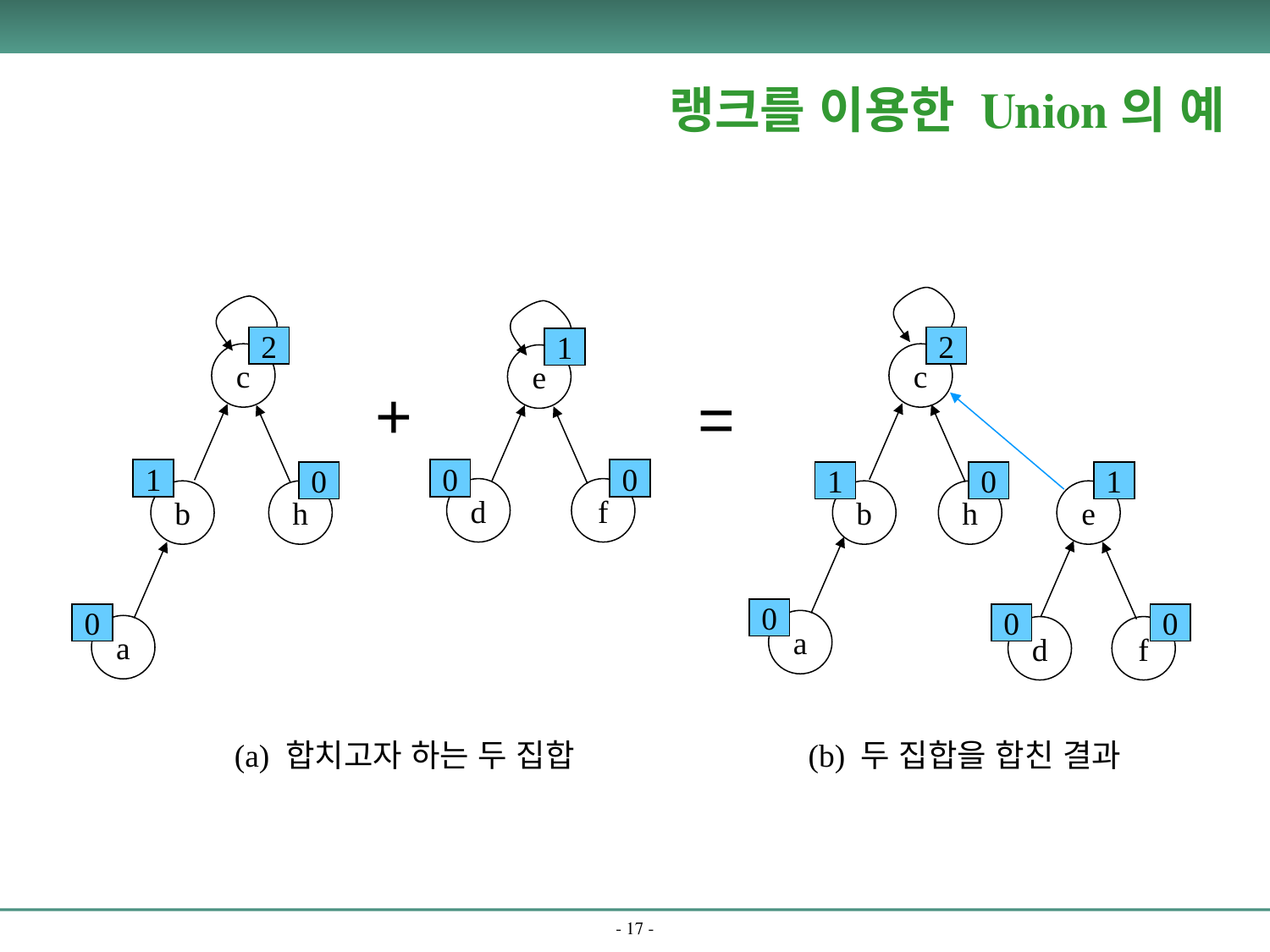

# 랭크를 이용한 Union의 예

2
2
1
c
c
e
+
=

1
0
0
0
1
0
1
d
f
b
h
b
h
e

0
0
0
0
a
a
d
f
(a) 합치고자 하는 두 집합
(b) 두 집합을 합친 결과